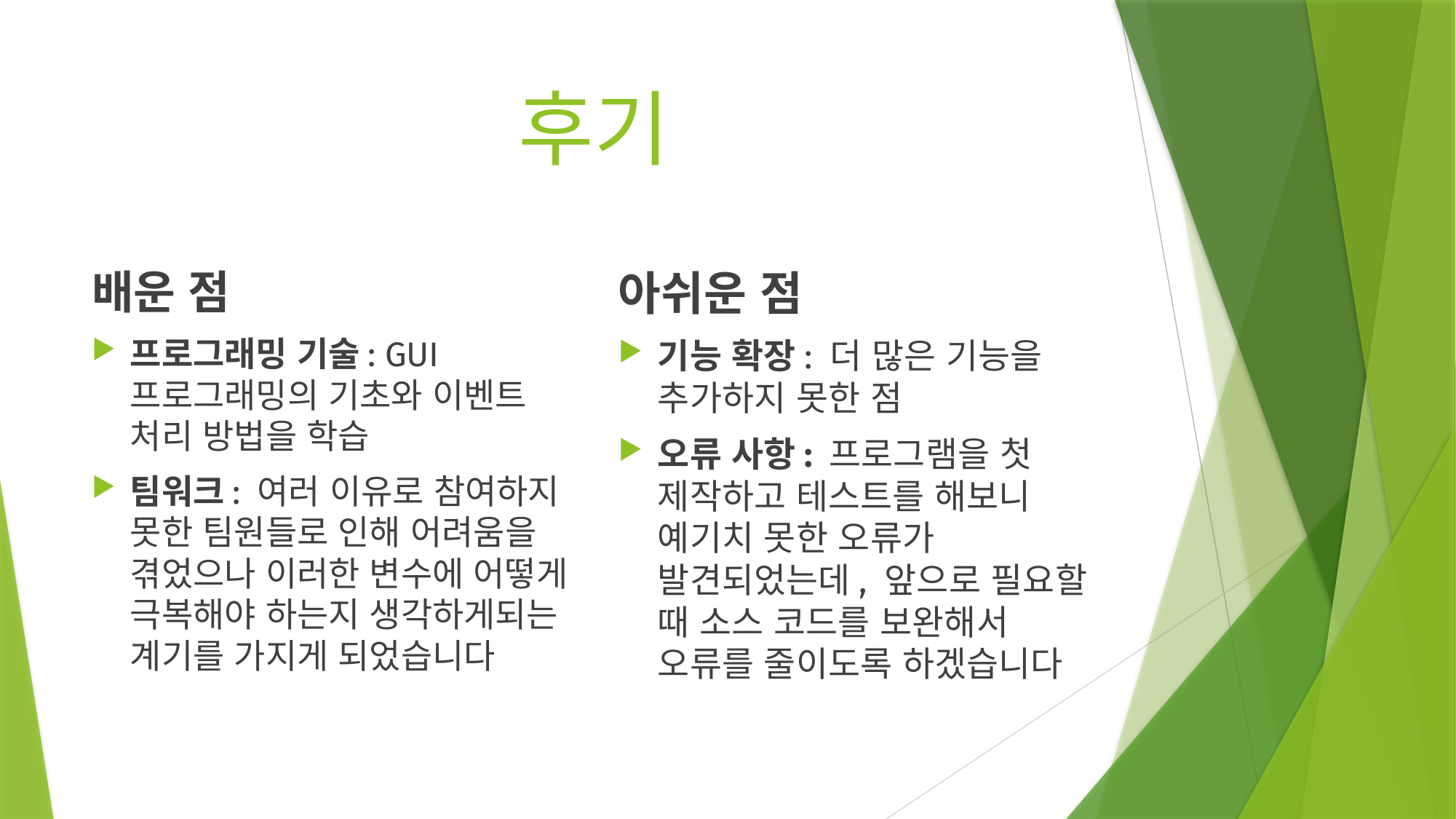

# 후기
배운 점
프로그래밍 기술: GUI 프로그래밍의 기초와 이벤트 처리 방법을 학습
팀워크: 여러 이유로 참여하지 못한 팀원들로 인해 어려움을 겪었으나 이러한 변수에 어떻게 극복해야 하는지 생각하게되는 계기를 가지게 되었습니다
아쉬운 점
기능 확장: 더 많은 기능을 추가하지 못한 점
오류 사항: 프로그램을 첫 제작하고 테스트를 해보니  예기치 못한 오류가 발견되었는데, 앞으로 필요할 때 소스 코드를 보완해서 오류를 줄이도록 하겠습니다